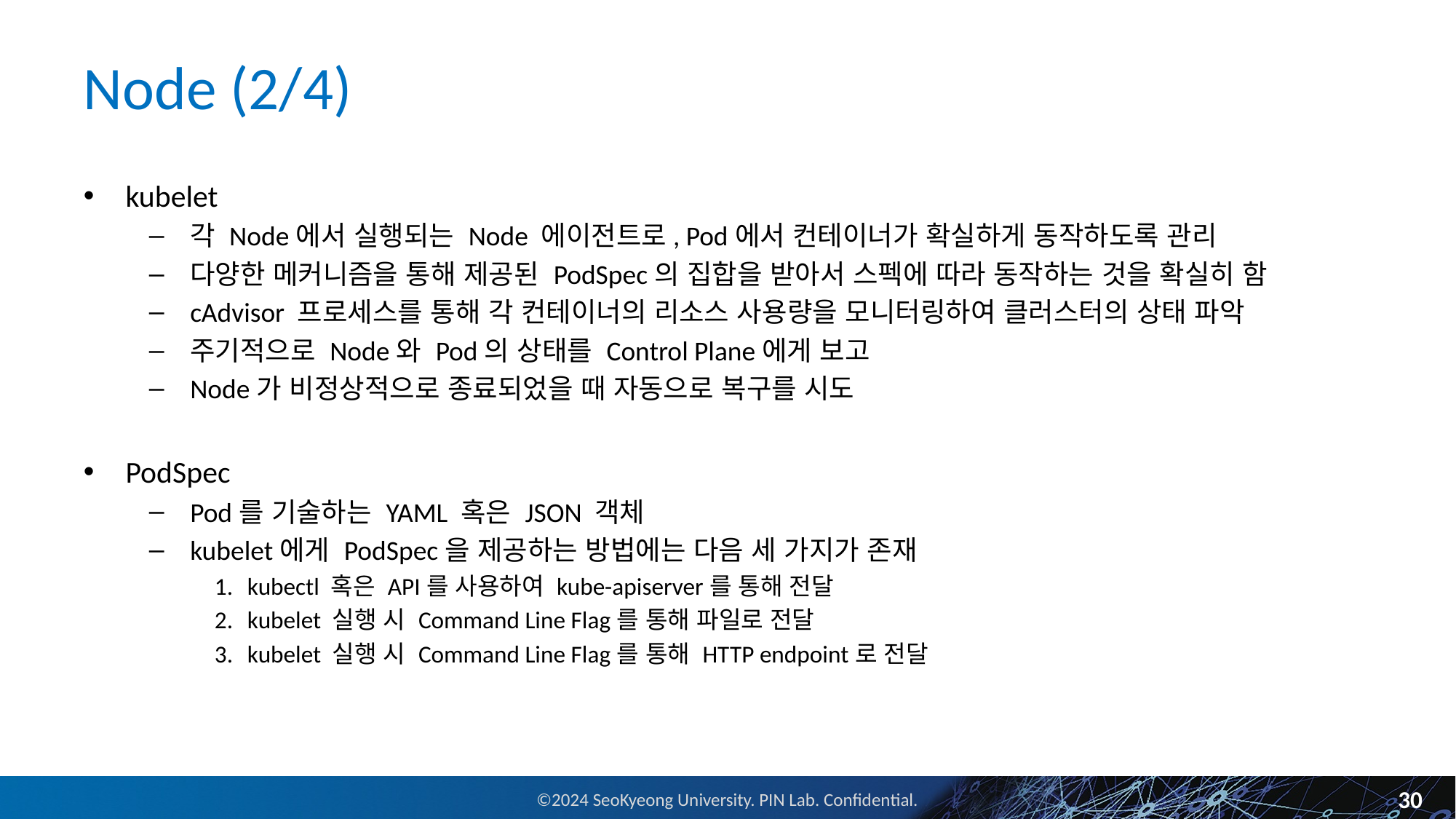

# Node (2/4)
kubelet
각 Node에서 실행되는 Node 에이전트로, Pod에서 컨테이너가 확실하게 동작하도록 관리
다양한 메커니즘을 통해 제공된 PodSpec의 집합을 받아서 스펙에 따라 동작하는 것을 확실히 함
cAdvisor 프로세스를 통해 각 컨테이너의 리소스 사용량을 모니터링하여 클러스터의 상태 파악
주기적으로 Node와 Pod의 상태를 Control Plane에게 보고
Node가 비정상적으로 종료되었을 때 자동으로 복구를 시도

PodSpec
Pod를 기술하는 YAML 혹은 JSON 객체
kubelet에게 PodSpec을 제공하는 방법에는 다음 세 가지가 존재
kubectl 혹은 API를 사용하여 kube-apiserver를 통해 전달
kubelet 실행 시 Command Line Flag를 통해 파일로 전달
kubelet 실행 시 Command Line Flag를 통해 HTTP endpoint로 전달
30